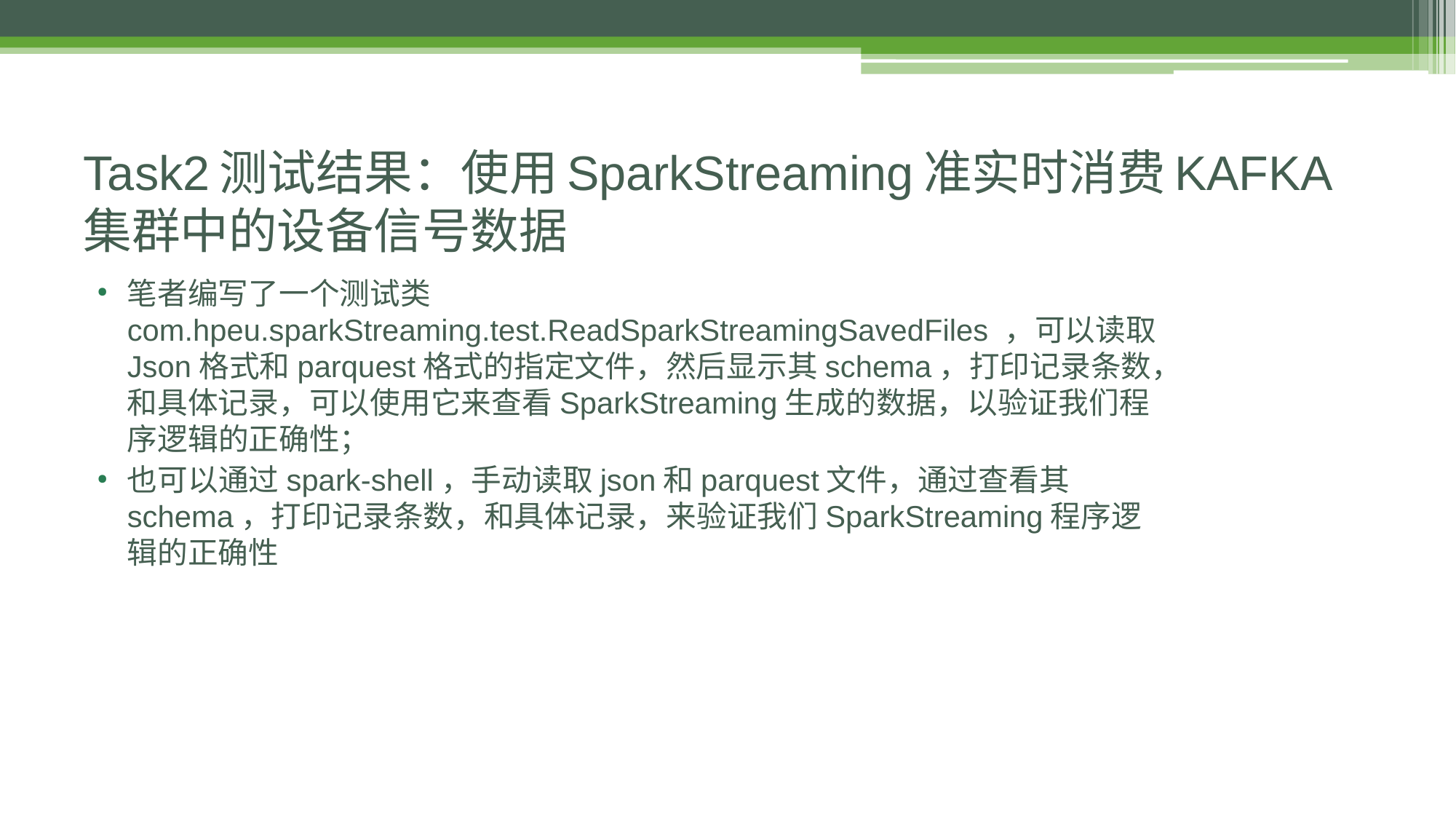

# Task2测试结果：使用SparkStreaming准实时消费KAFKA集群中的设备信号数据
笔者编写了一个测试类com.hpeu.sparkStreaming.test.ReadSparkStreamingSavedFiles ，可以读取Json格式和parquest格式的指定文件，然后显示其schema，打印记录条数，和具体记录，可以使用它来查看SparkStreaming生成的数据，以验证我们程序逻辑的正确性；
也可以通过spark-shell，手动读取json和parquest文件，通过查看其schema，打印记录条数，和具体记录，来验证我们SparkStreaming程序逻辑的正确性